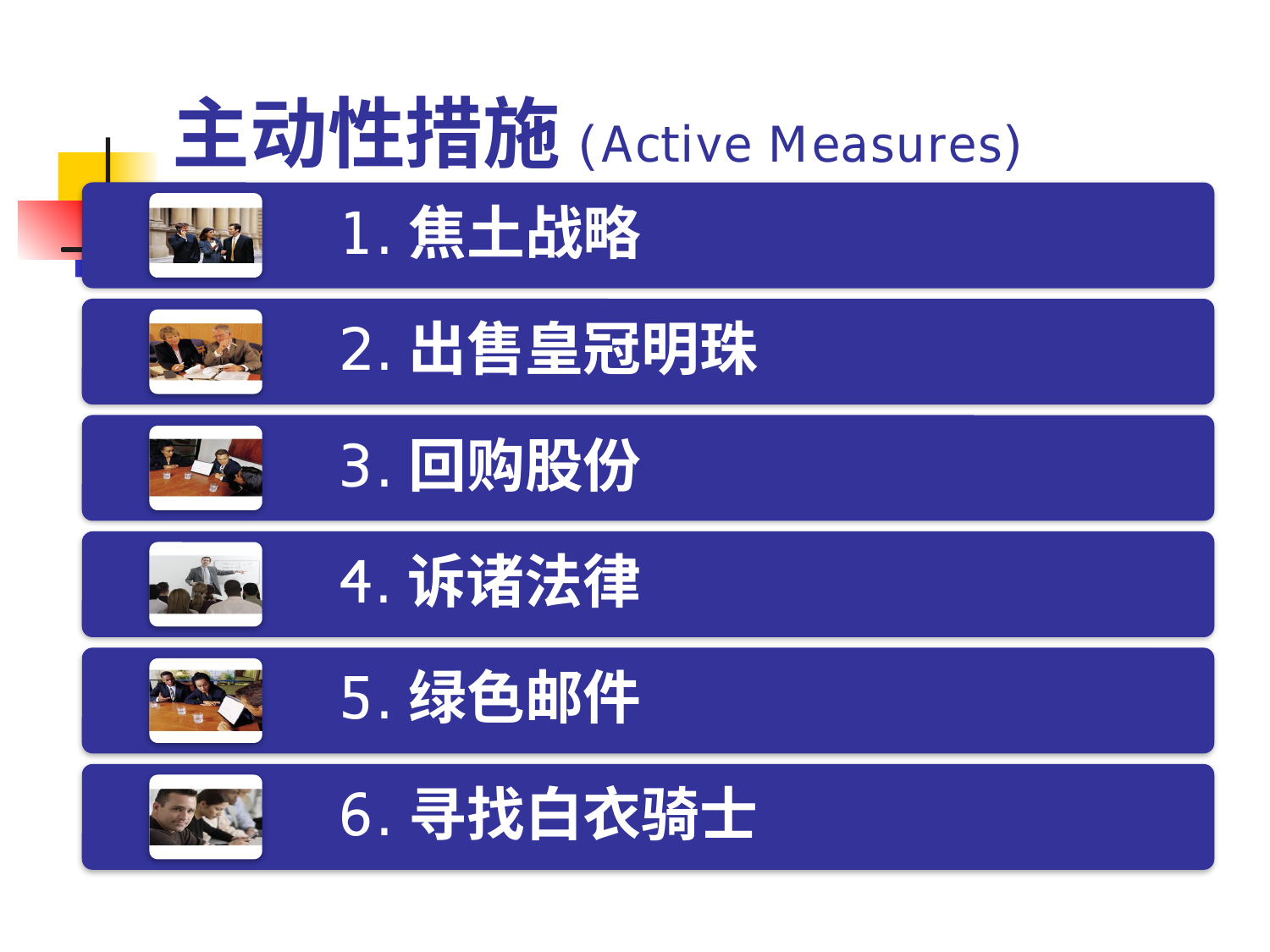

主动性措施(Active Measures)
1.焦土战略
2.出售皇冠明珠
3.回购股份
4.诉诸法律
5.绿色邮件
6.寻找白衣骑士